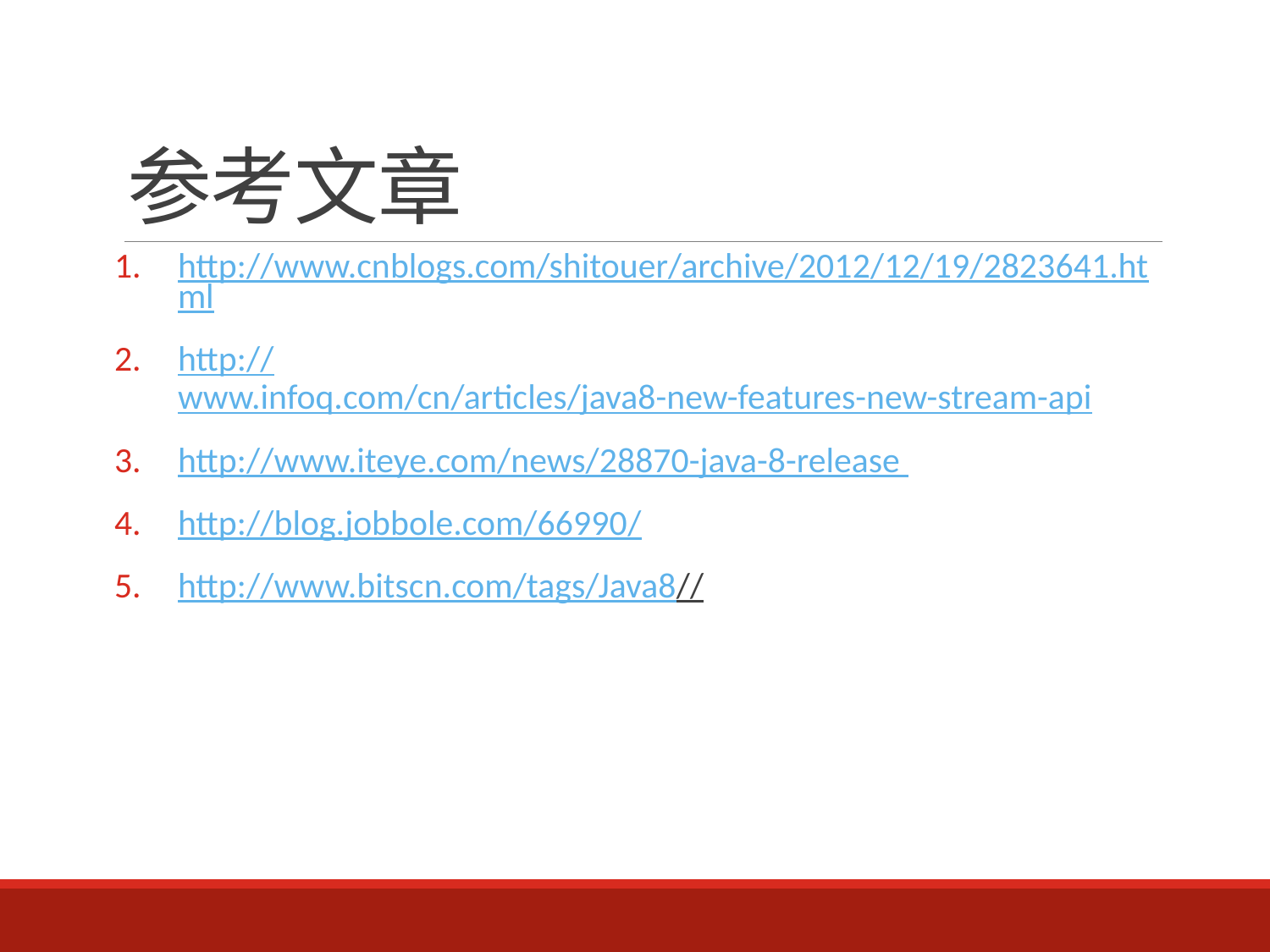

# 参考文章
http://www.cnblogs.com/shitouer/archive/2012/12/19/2823641.html
http://www.infoq.com/cn/articles/java8-new-features-new-stream-api
http://www.iteye.com/news/28870-java-8-release
http://blog.jobbole.com/66990/
http://www.bitscn.com/tags/Java8//